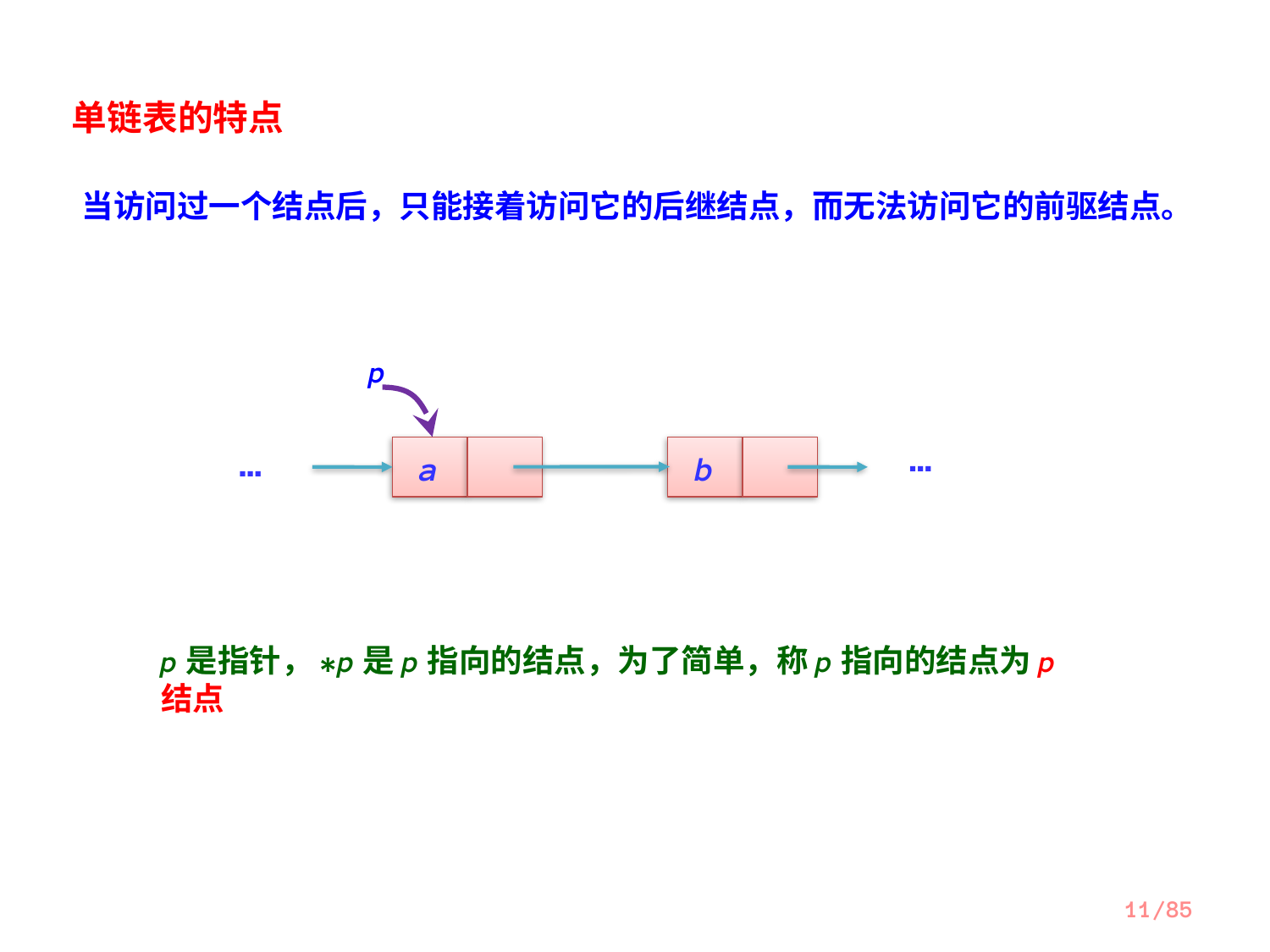

单链表的特点
当访问过一个结点后，只能接着访问它的后继结点，而无法访问它的前驱结点。
p

…
…
a

b

p是指针，*p是p指向的结点，为了简单，称p指向的结点为p结点
11/85